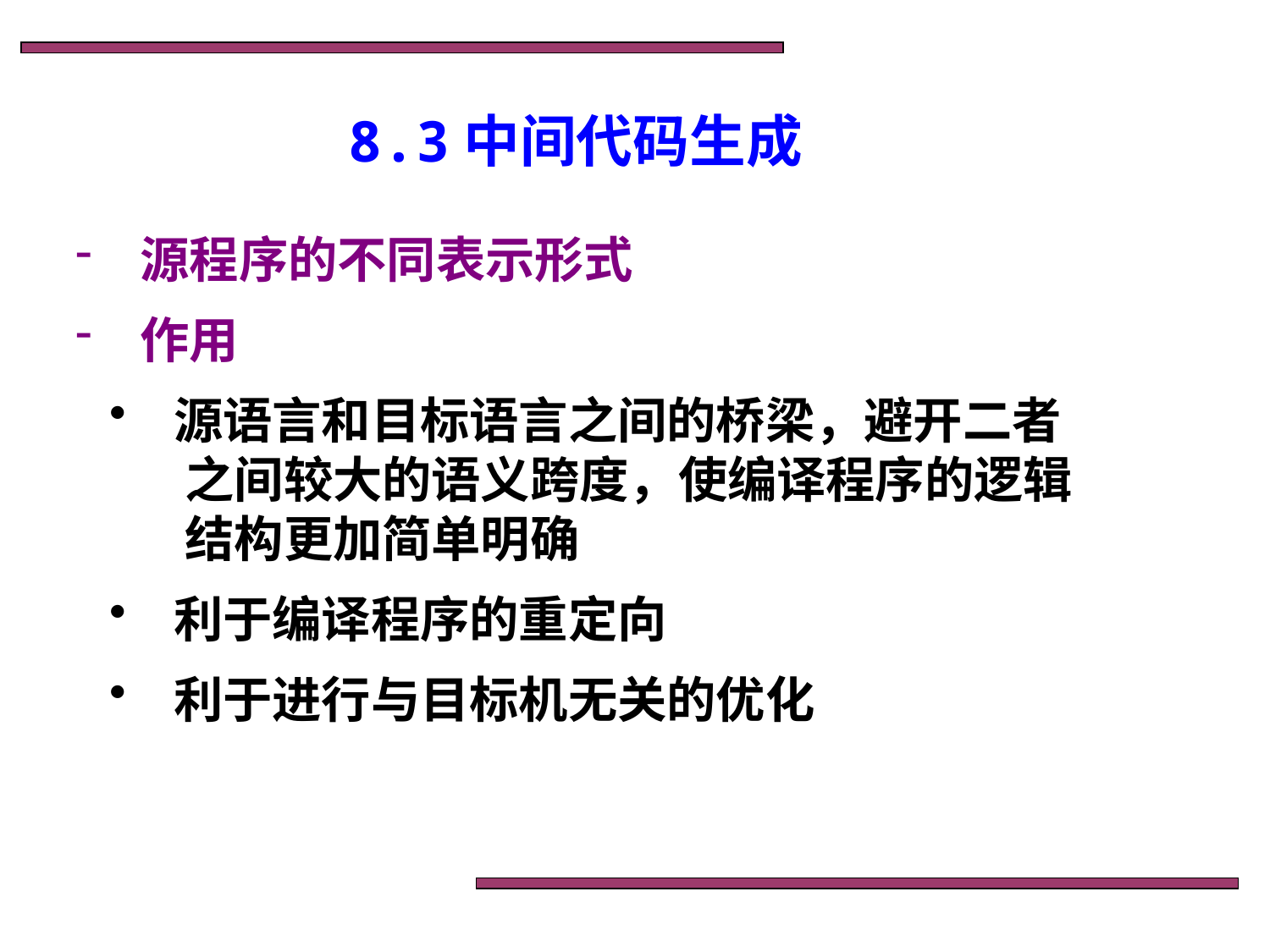

8.3中间代码生成
  源程序的不同表示形式

  作用

  源语言和目标语言之间的桥梁，避开二者
   之间较大的语义跨度，使编译程序的逻辑
   结构更加简单明确

  利于编译程序的重定向

  利于进行与目标机无关的优化